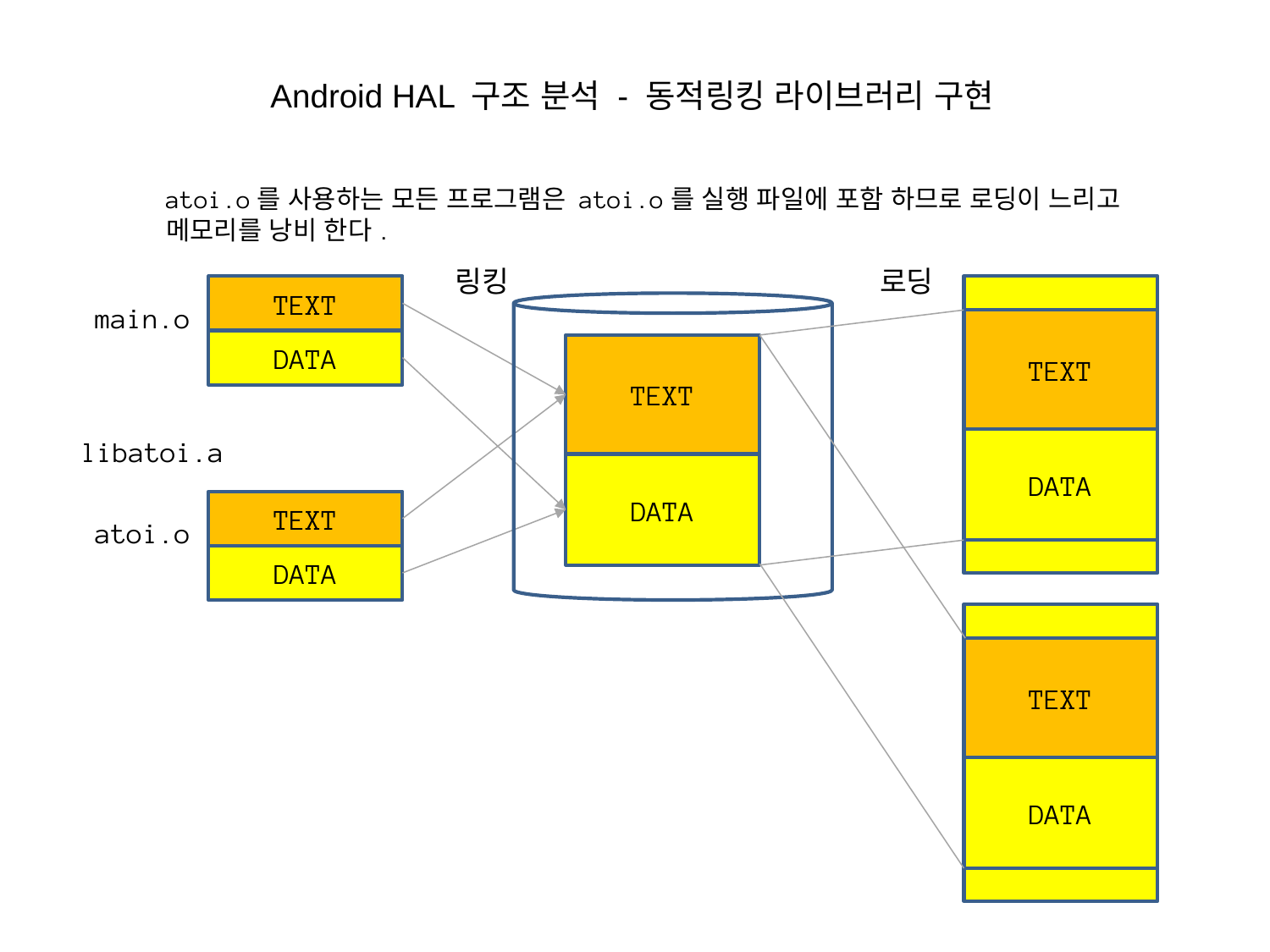

# Android HAL 구조 분석 - 동적링킹 라이브러리 구현
atoi.o를 사용하는 모든 프로그램은 atoi.o를 실행 파일에 포함 하므로 로딩이 느리고
메모리를 낭비 한다.
링킹
로딩

TEXT
main.o

TEXT
DATA
TEXT
libatoi.a
DATA
DATA
TEXT
atoi.o
DATA

TEXT
DATA